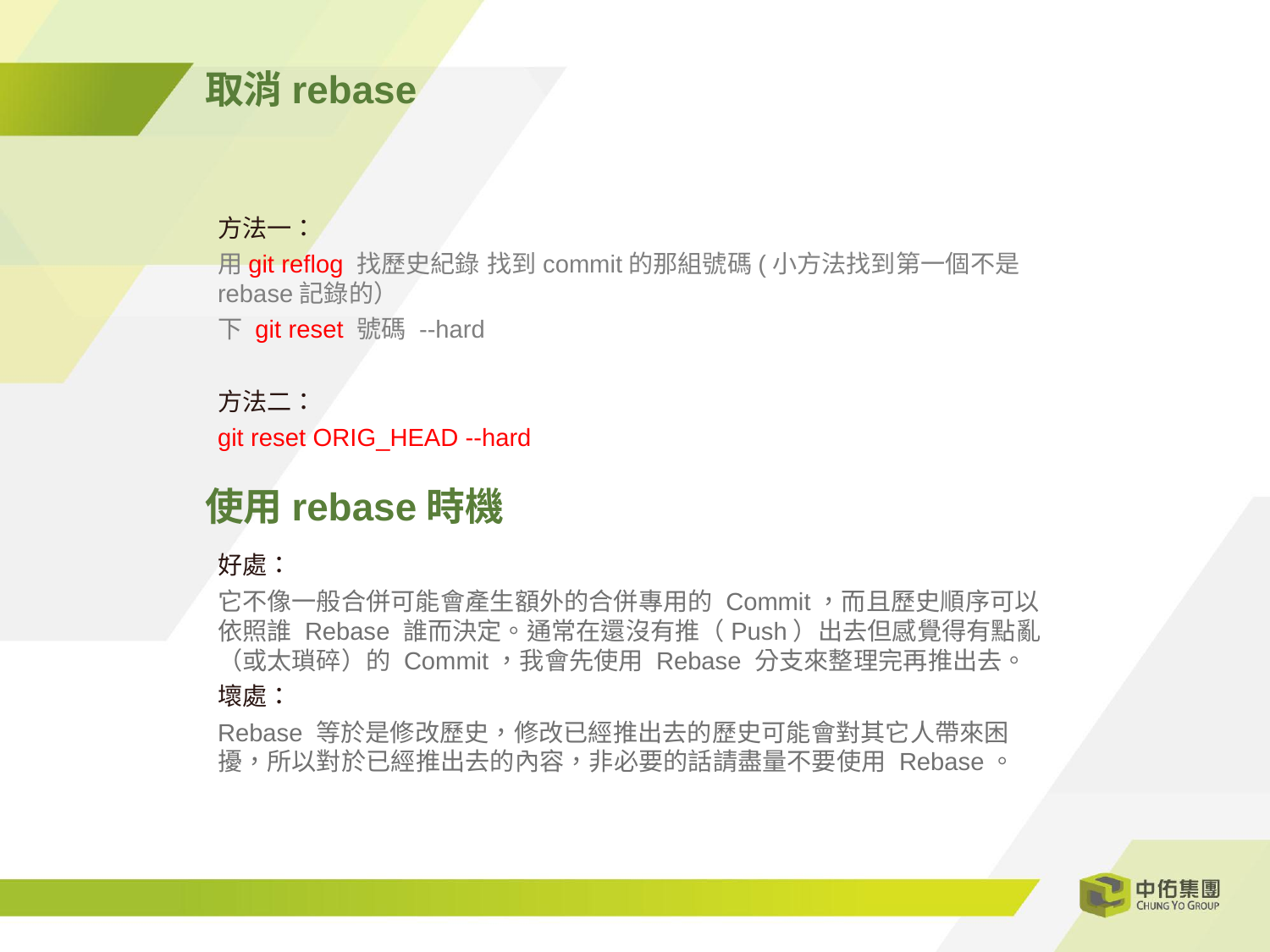

取消rebase

方法一：
用git reflog 找歷史紀錄 找到commit的那組號碼(小方法找到第一個不是rebase記錄的）
下 git reset 號碼 --hard

方法二：
git reset ORIG_HEAD --hard
使用rebase時機
好處：
它不像一般合併可能會產生額外的合併專用的 Commit，而且歷史順序可以依照誰 Rebase 誰而決定。通常在還沒有推（Push）出去但感覺得有點亂（或太瑣碎）的 Commit，我會先使用 Rebase 分支來整理完再推出去。
壞處：
Rebase 等於是修改歷史，修改已經推出去的歷史可能會對其它人帶來困擾，所以對於已經推出去的內容，非必要的話請盡量不要使用 Rebase。